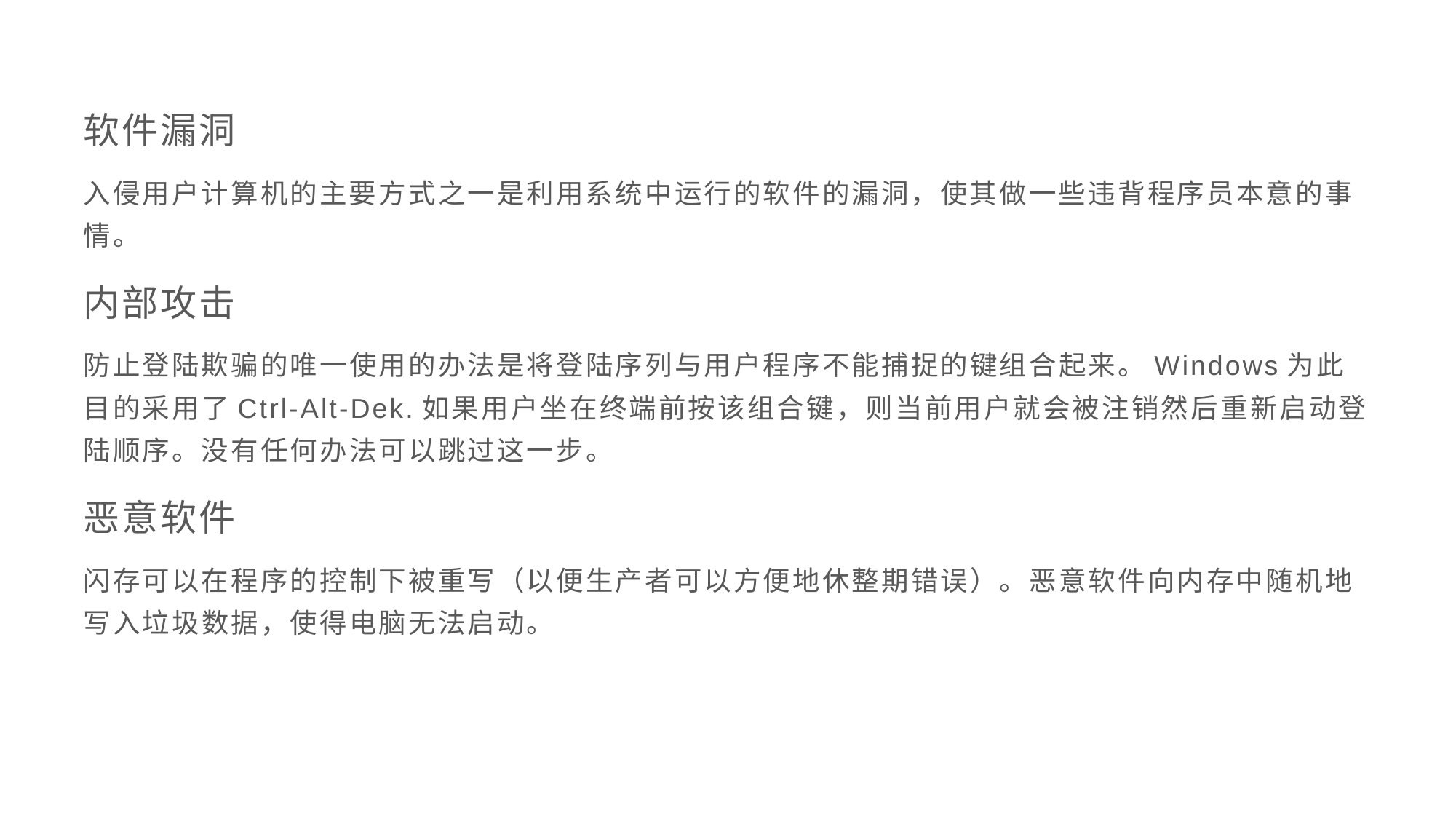

软件漏洞
入侵用户计算机的主要方式之一是利用系统中运行的软件的漏洞，使其做一些违背程序员本意的事情。
内部攻击
防止登陆欺骗的唯一使用的办法是将登陆序列与用户程序不能捕捉的键组合起来。Windows为此目的采用了Ctrl-Alt-Dek.如果用户坐在终端前按该组合键，则当前用户就会被注销然后重新启动登陆顺序。没有任何办法可以跳过这一步。
恶意软件
闪存可以在程序的控制下被重写（以便生产者可以方便地休整期错误）。恶意软件向内存中随机地写入垃圾数据，使得电脑无法启动。